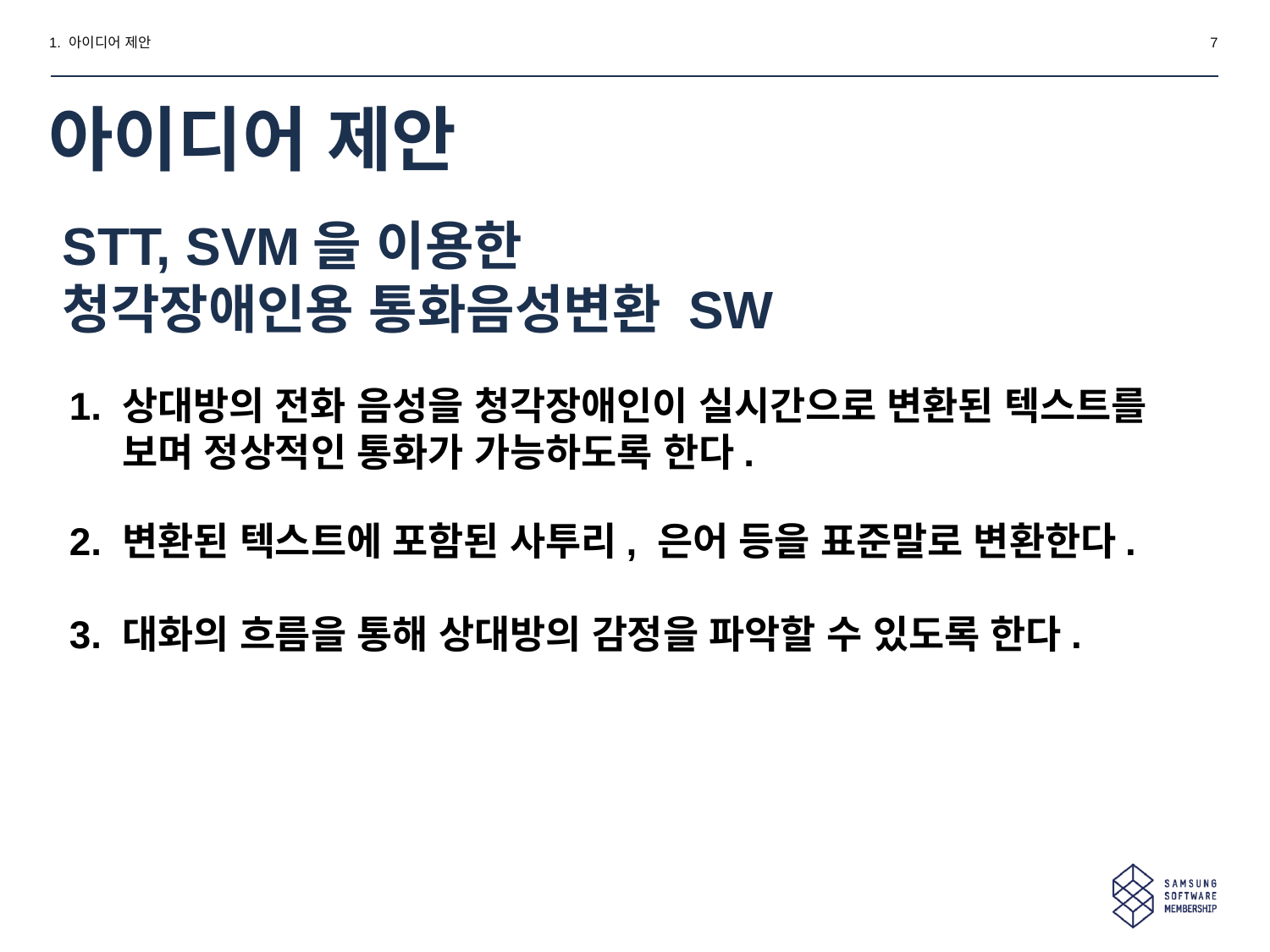

1. 아이디어 제안
7
# 아이디어 제안
STT, SVM을 이용한
청각장애인용 통화음성변환 SW
상대방의 전화 음성을 청각장애인이 실시간으로 변환된 텍스트를 보며 정상적인 통화가 가능하도록 한다.

변환된 텍스트에 포함된 사투리, 은어 등을 표준말로 변환한다.

대화의 흐름을 통해 상대방의 감정을 파악할 수 있도록 한다.